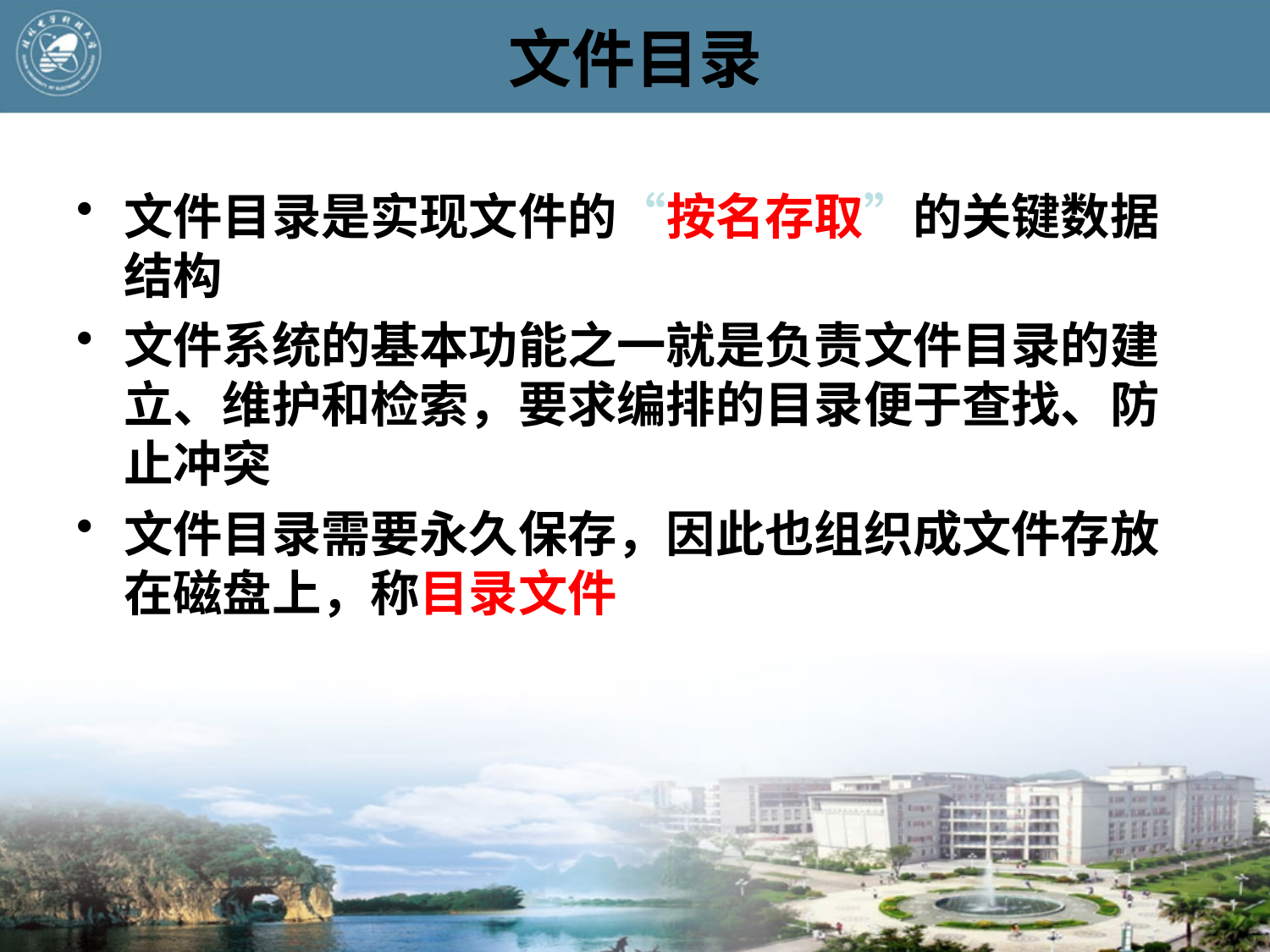

# 文件目录
文件目录是实现文件的“按名存取”的关键数据结构
文件系统的基本功能之一就是负责文件目录的建立、维护和检索，要求编排的目录便于查找、防止冲突
文件目录需要永久保存，因此也组织成文件存放在磁盘上，称目录文件